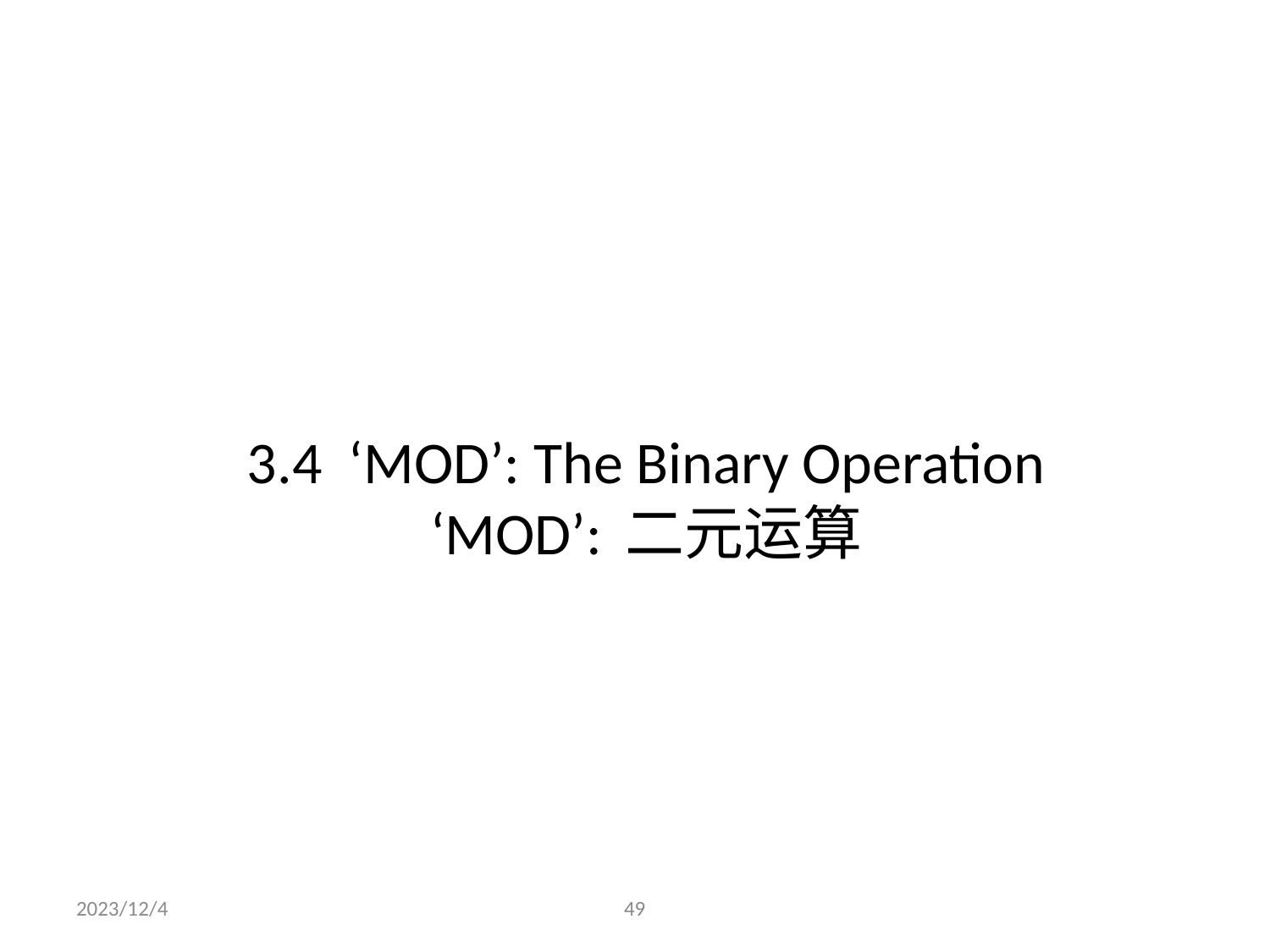

# 3.4  ‘MOD’: The Binary Operation ‘MOD’: 二元运算
2023/12/4
49